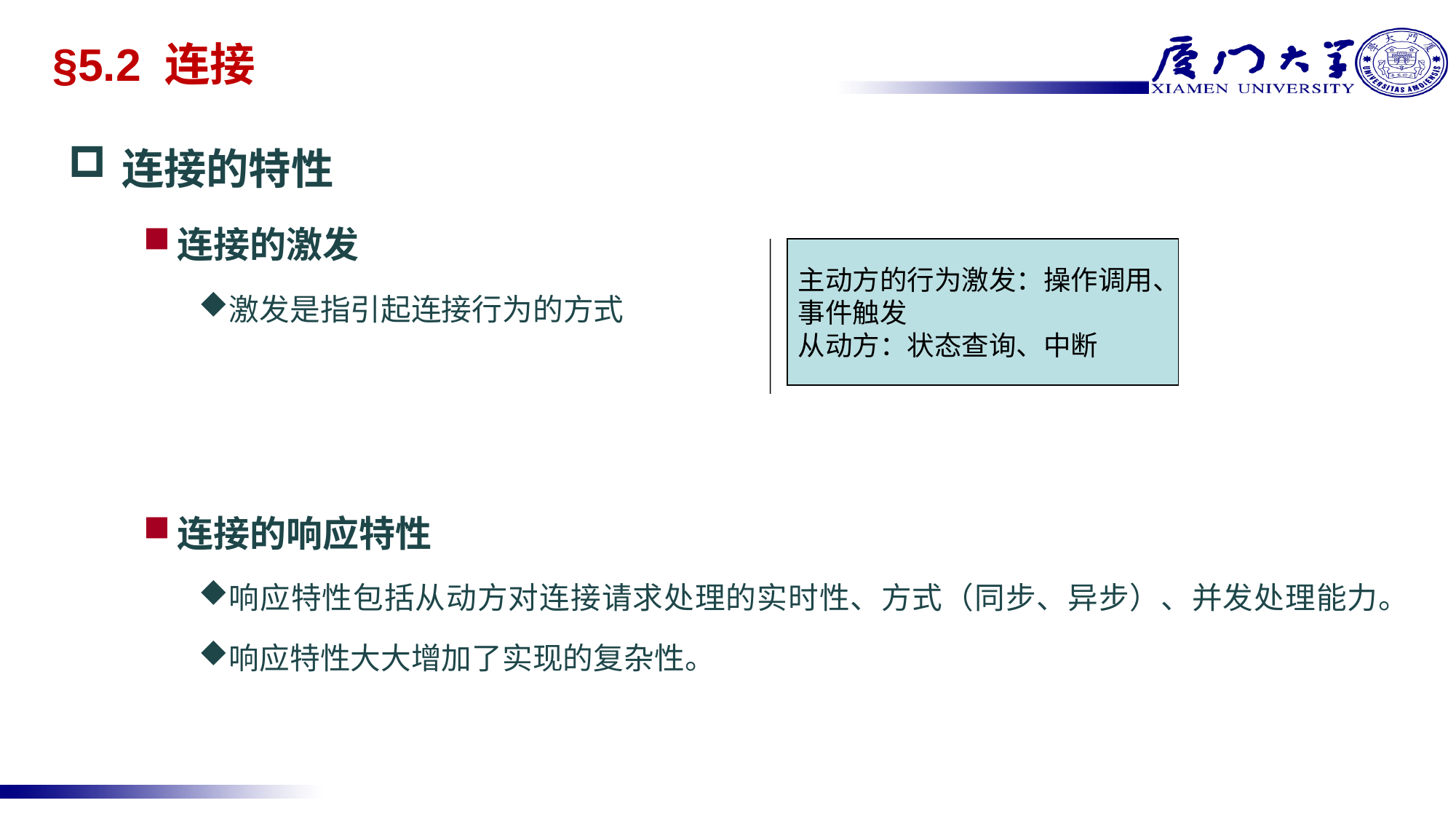

# §5.2 连接
连接的特性
连接的激发
激发是指引起连接行为的方式

连接的响应特性
响应特性包括从动方对连接请求处理的实时性、方式（同步、异步）、并发处理能力。
响应特性大大增加了实现的复杂性。

主动方的行为激发：操作调用、
事件触发
从动方：状态查询、中断